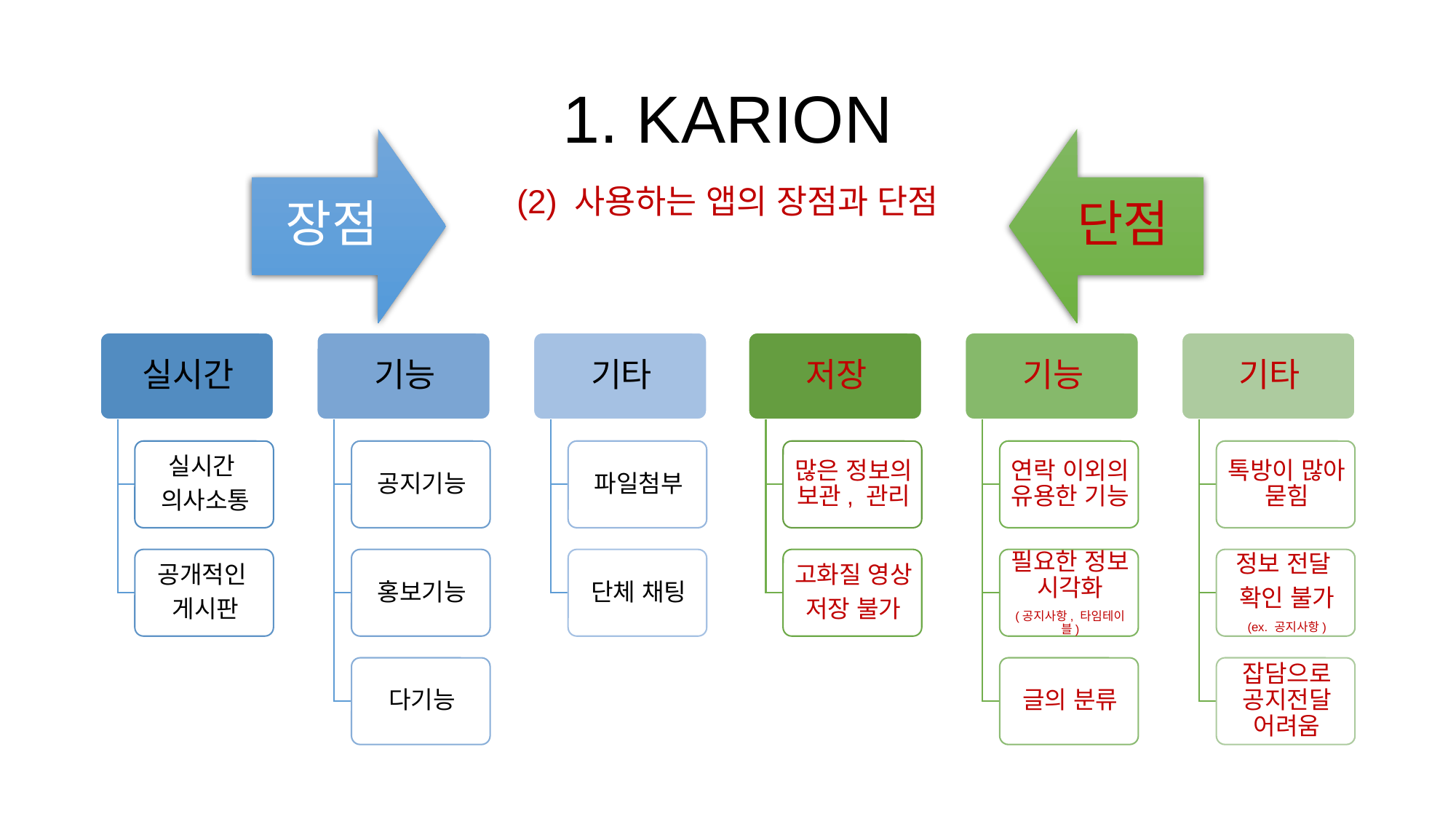

# 1. KARION
장점
단점
(2) 사용하는 앱의 장점과 단점
실시간
실시간
의사소통
공개적인
게시판
기능
공지기능
홍보기능
다기능
기타
파일첨부
단체 채팅
저장
많은 정보의 보관, 관리
고화질 영상
저장 불가
기능
연락 이외의 유용한 기능
필요한 정보 시각화
(공지사항, 타임테이블)
글의 분류
기타
톡방이 많아 묻힘
정보 전달
확인 불가
(ex. 공지사항)
잡담으로 공지전달 어려움